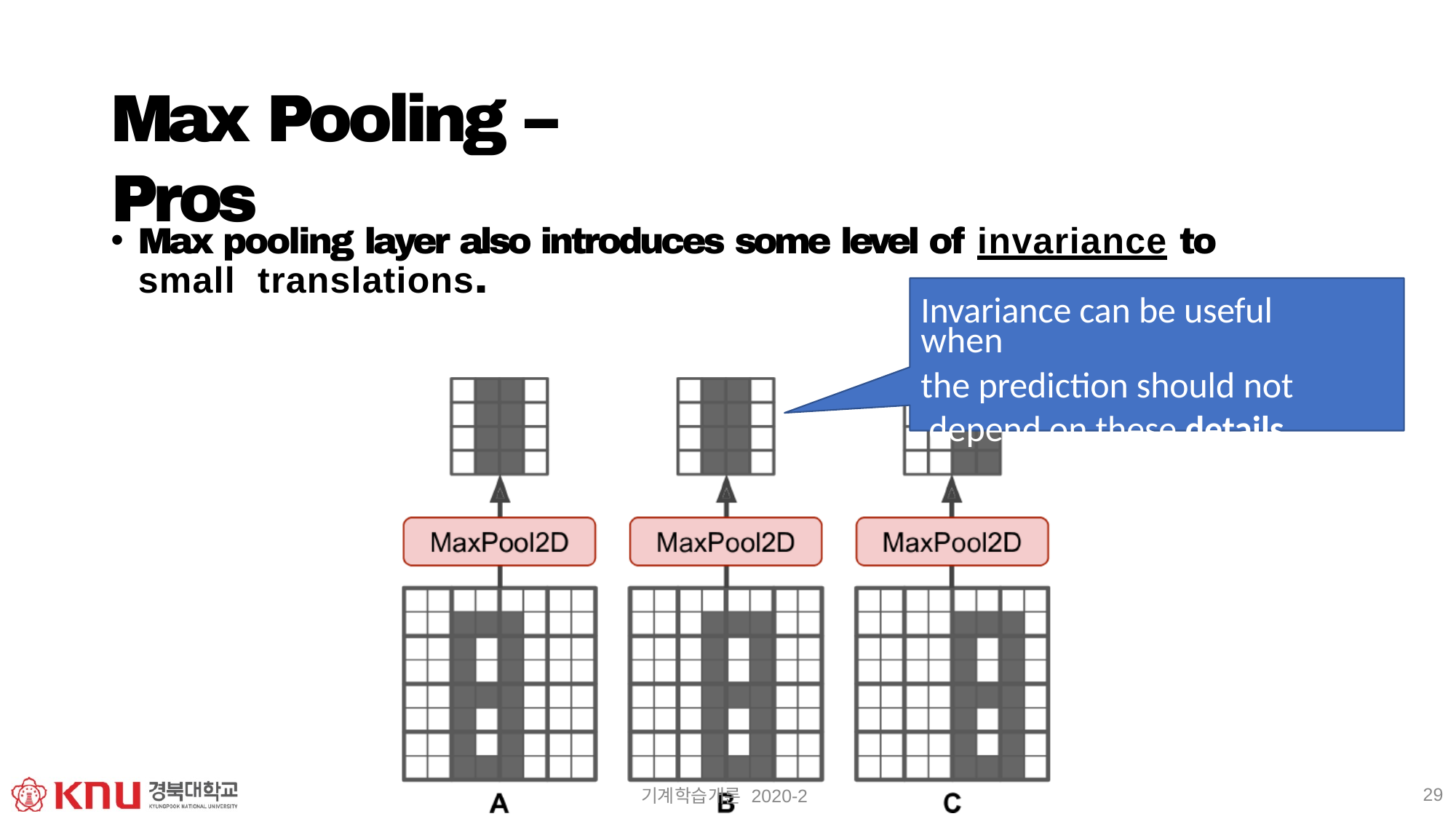

# Max Pooling – Pros
Max pooling layer also introduces some level of invariance to small  translations.
Invariance can be useful when
the prediction should not  depend on these details.

29
기계학습개론 2020-2